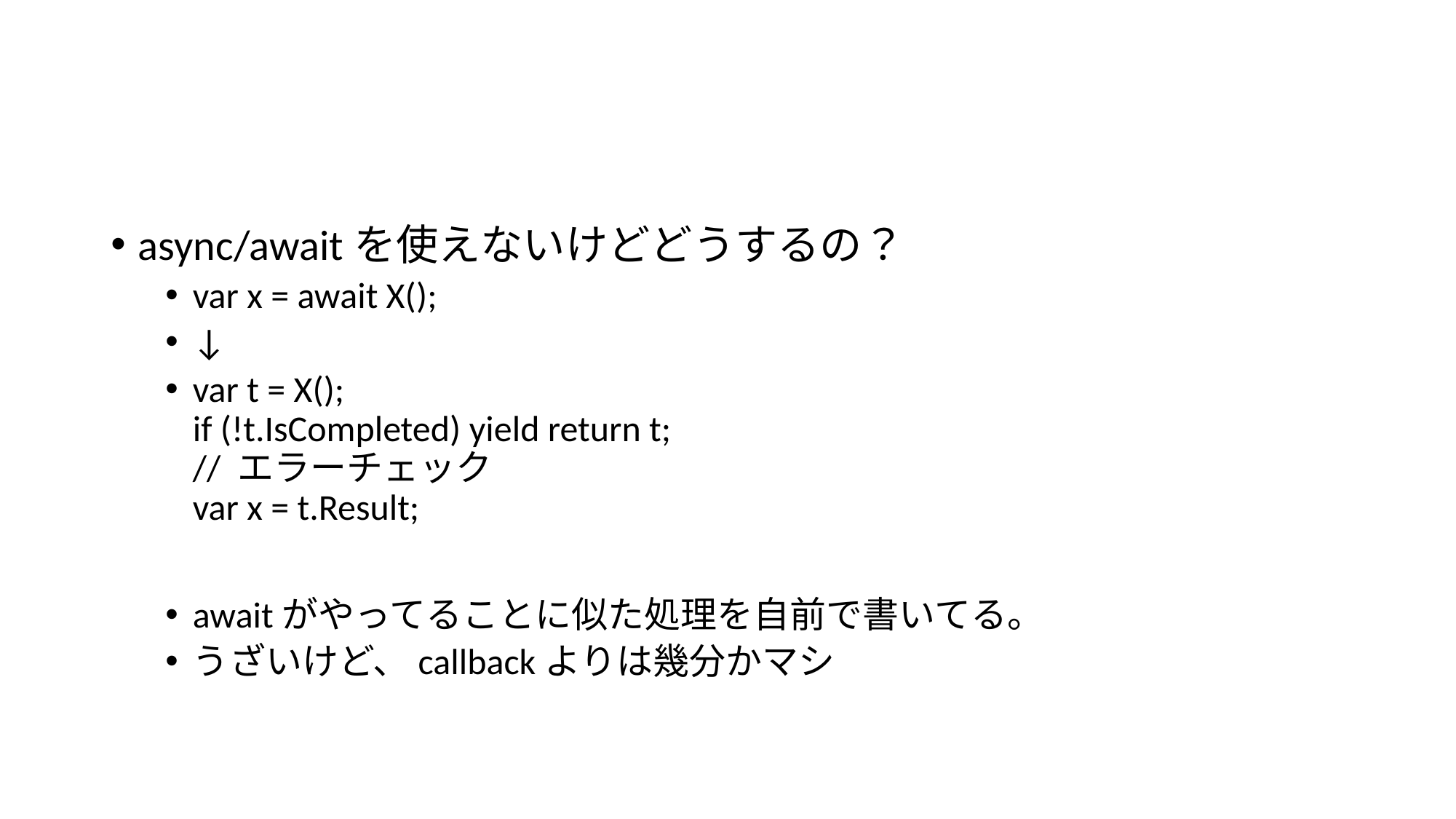

#
async/awaitを使えないけどどうするの？
var x = await X();
↓
var t = X();
if (!t.IsCompleted) yield return t;
// エラーチェック
var x = t.Result;

awaitがやってることに似た処理を自前で書いてる。
うざいけど、callbackよりは幾分かマシ